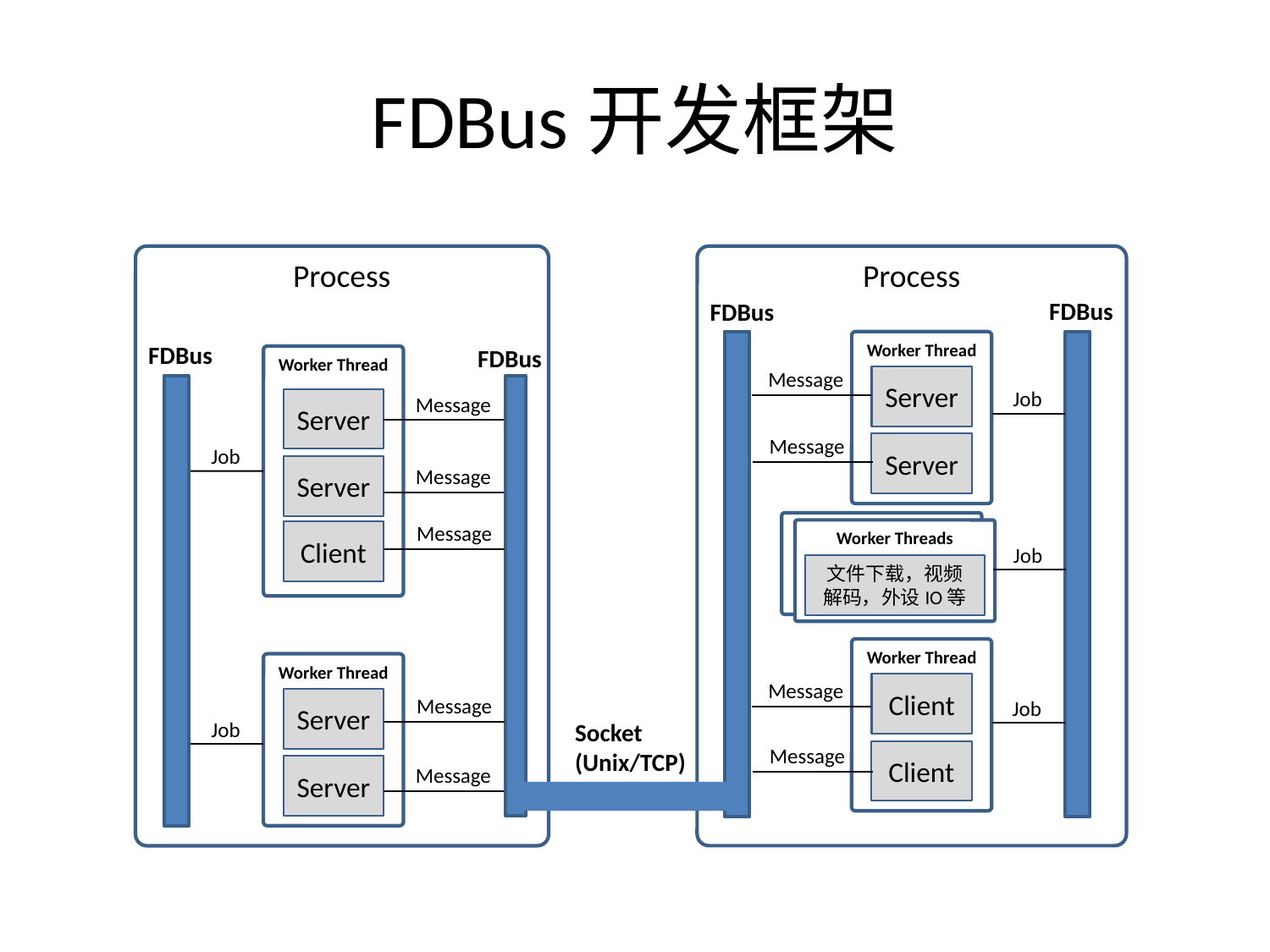

# FDBus开发框架
Process
Process
FDBus
FDBus

Worker Thread

FDBus
FDBus
Worker Thread
Message
Server

Job
Message
Server
Message
Server
Job
Server
Message
Worker Threads
Message
Worker Threads
Client
Job
文件下载，视频解码，外设IO等
Worker Thread
Worker Thread
Message
Client
Message
Job
Server
Job
Socket
(Unix/TCP)
Message
Client
Server
Message